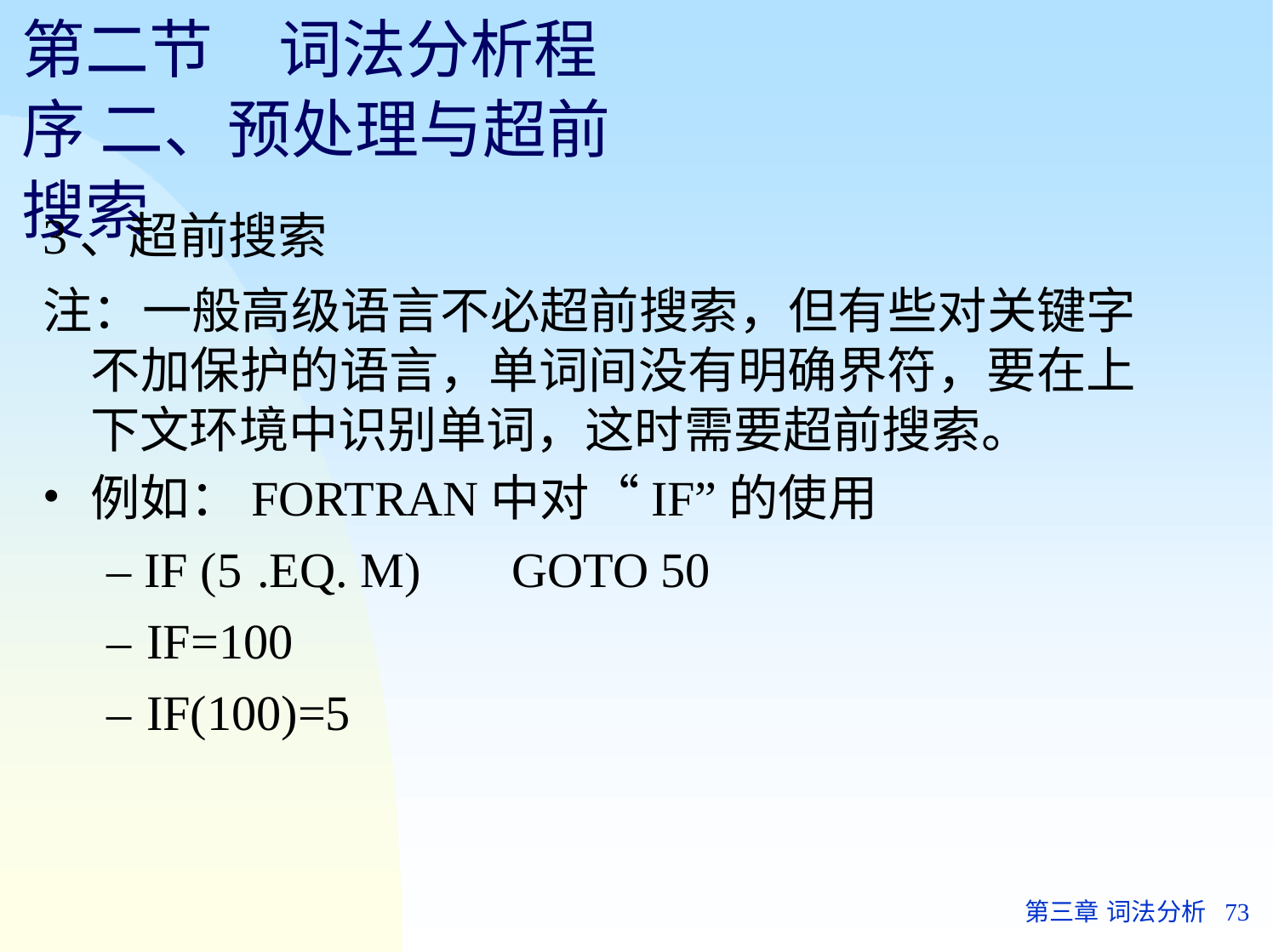

# 第二节	词法分析程序 二、预处理与超前搜索
3、超前搜索
注：一般高级语言不必超前搜索，但有些对关键字 不加保护的语言，单词间没有明确界符，要在上 下文环境中识别单词，这时需要超前搜索。
例如：FORTRAN中对“IF”的使用
– IF (5 .EQ. M)	GOTO 50
– IF=100
– IF(100)=5
第三章 词法分析	73